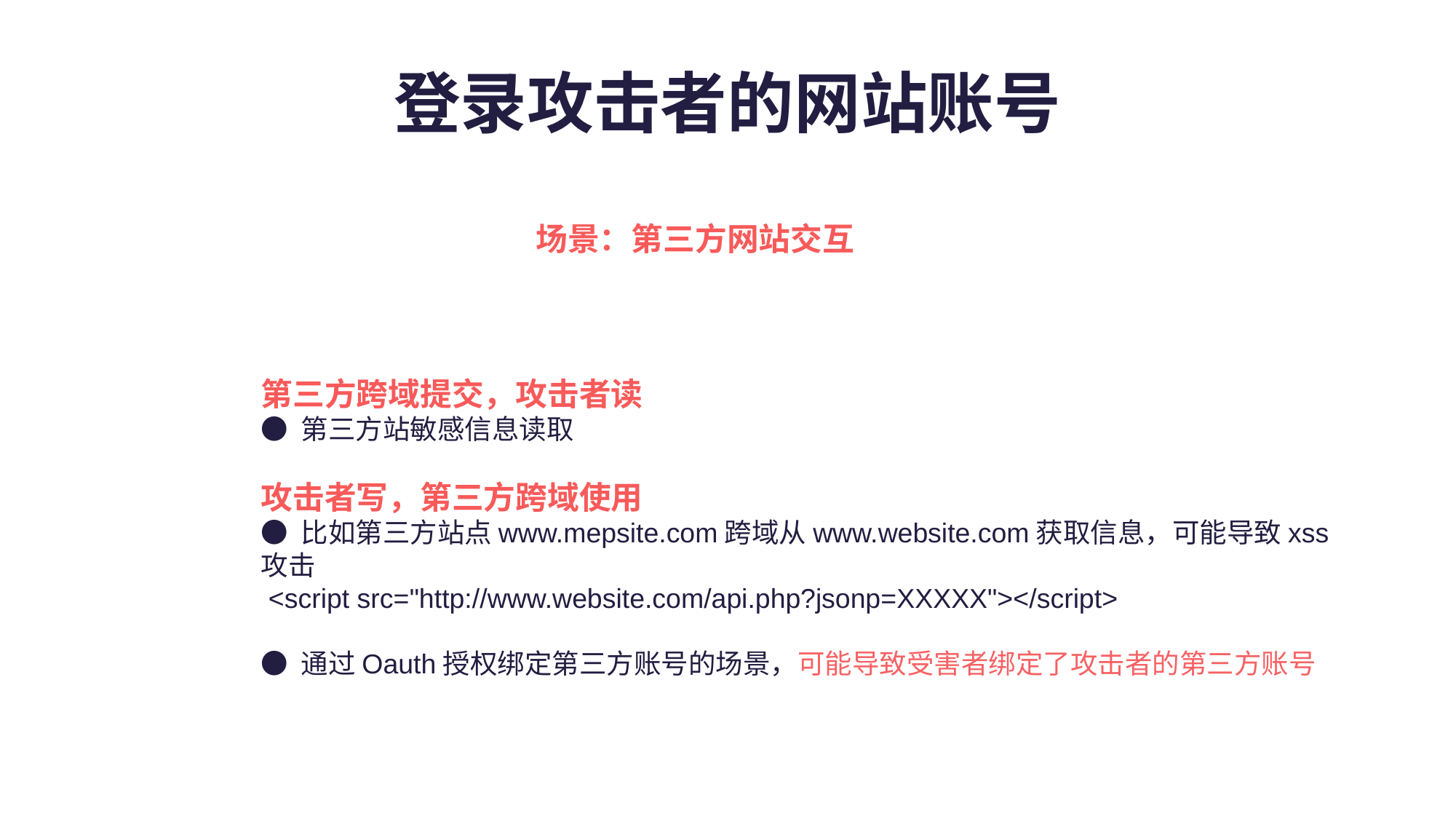

# 登录攻击者的网站账号
场景：第三方网站交互

第三方跨域提交，攻击者读
● 第三方站敏感信息读取

攻击者写，第三方跨域使用
● 比如第三方站点www.mepsite.com跨域从www.website.com获取信息，可能导致xss攻击
 <script src="http://www.website.com/api.php?jsonp=XXXXX"></script>

● 通过Oauth授权绑定第三方账号的场景，可能导致受害者绑定了攻击者的第三方账号